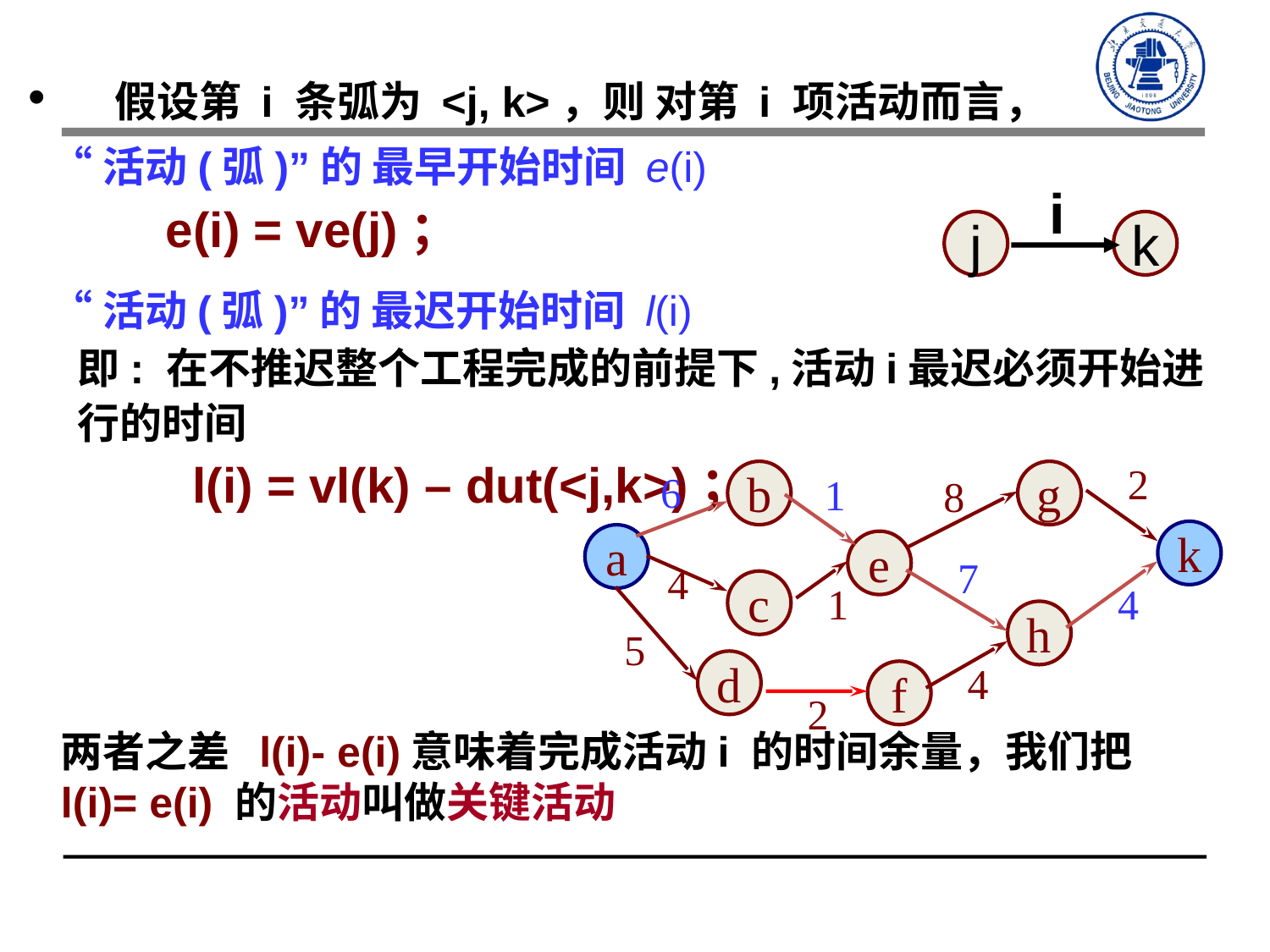

假设第 i 条弧为 <j, k>，则 对第 i 项活动而言，
  “活动(弧)”的 最早开始时间 e(i)
          e(i) = ve(j)；

  “活动(弧)”的 最迟开始时间 l(i)
即: 在不推迟整个工程完成的前提下,活动i最迟必须开始进行的时间
  l(i) = vl(k) – dut(<j,k>)；
i
j
k

2
6
b
g
1
8

k
a
e
7
4

c
1

4

h
5

d
4
f
2

两者之差  l(i)- e(i)意味着完成活动i 的时间余量，我们把 l(i)= e(i) 的活动叫做关键活动